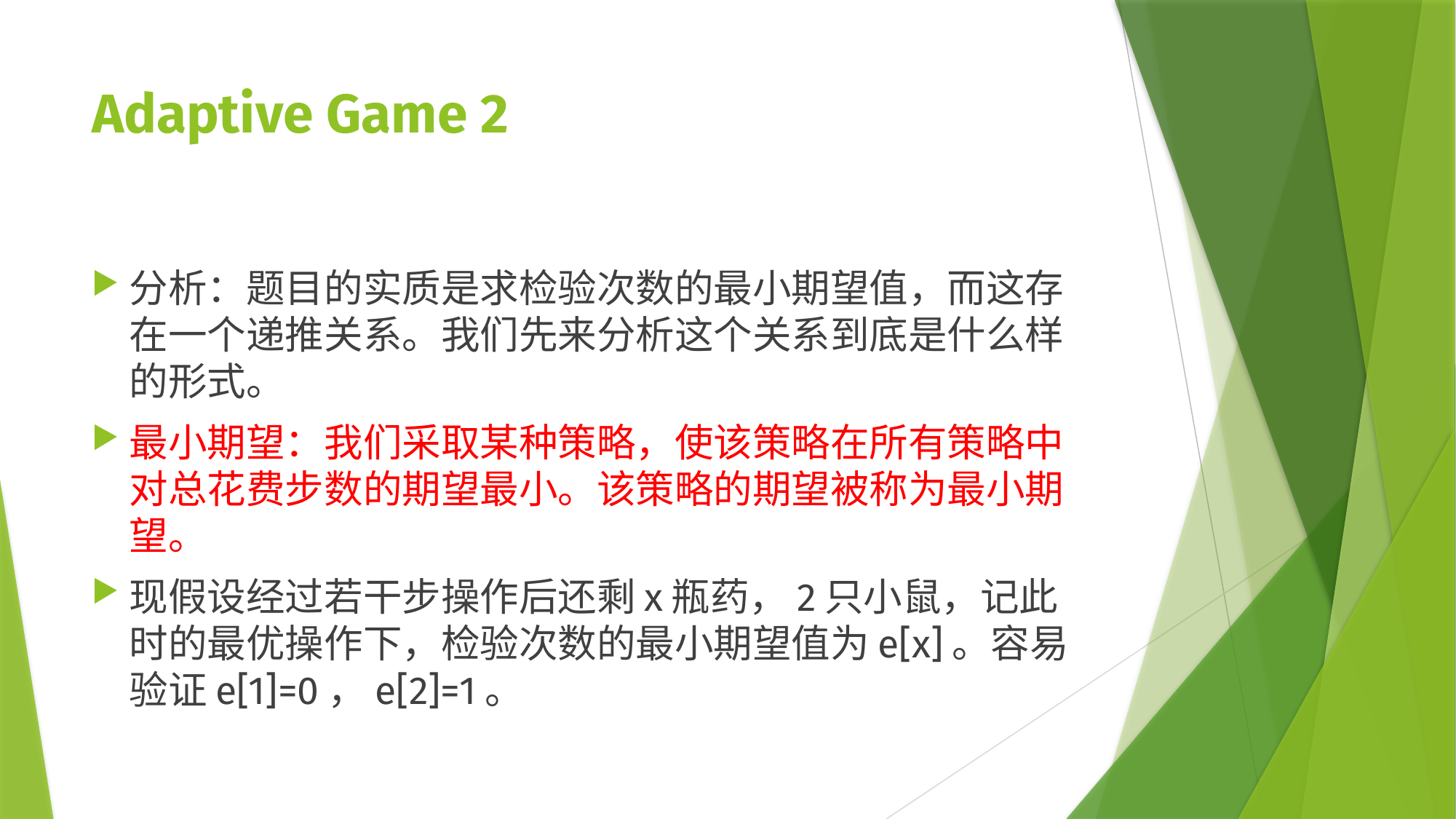

# Adaptive Game 2
分析：题目的实质是求检验次数的最小期望值，而这存在一个递推关系。我们先来分析这个关系到底是什么样的形式。
最小期望：我们采取某种策略，使该策略在所有策略中对总花费步数的期望最小。该策略的期望被称为最小期望。
现假设经过若干步操作后还剩x瓶药，2只小鼠，记此时的最优操作下，检验次数的最小期望值为e[x]。容易验证e[1]=0，e[2]=1。